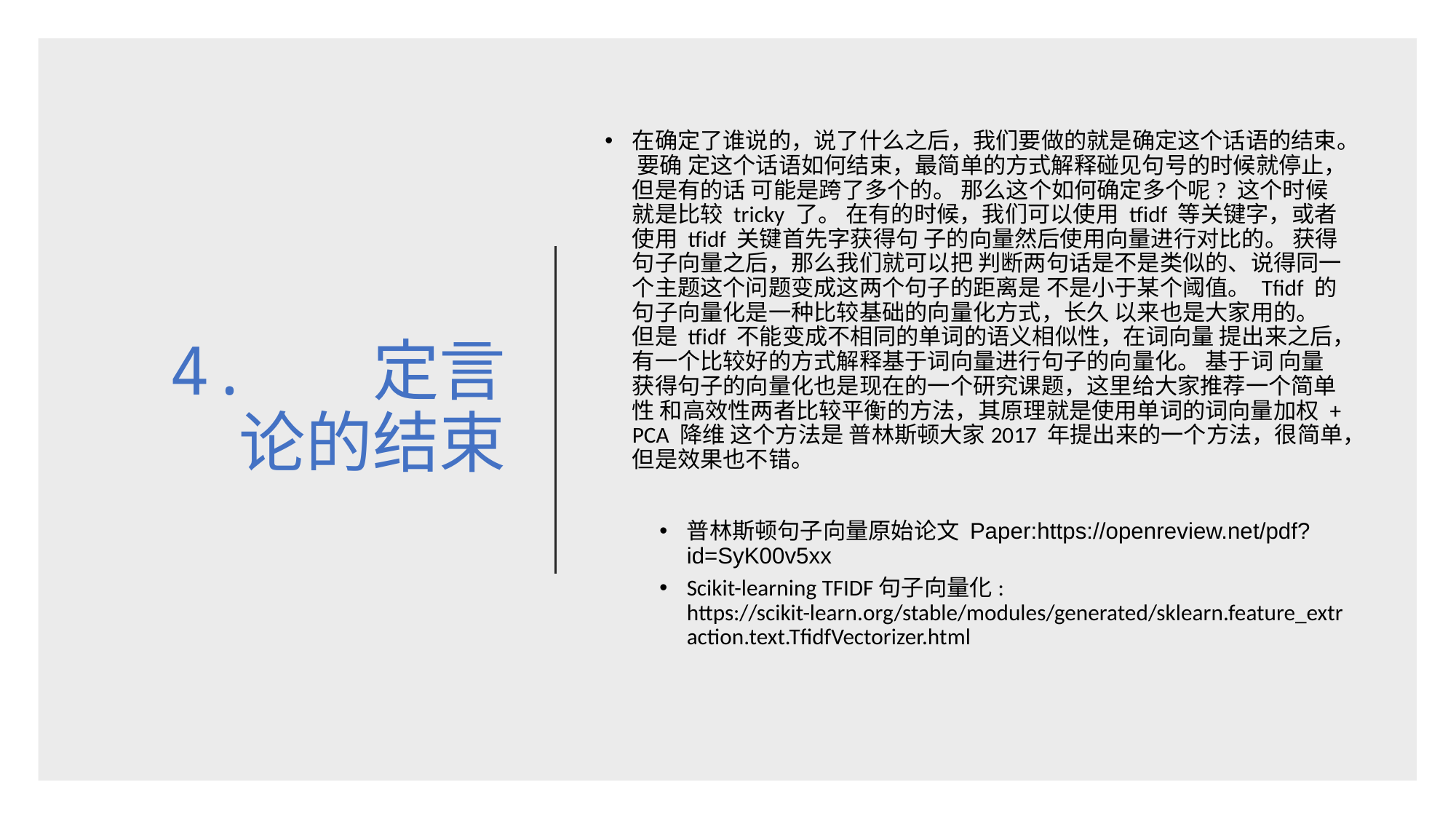

# 4. 确定言论的结束
在确定了谁说的，说了什么之后，我们要做的就是确定这个话语的结束。 要确 定这个话语如何结束，最简单的方式解释碰见句号的时候就停止，但是有的话 可能是跨了多个的。 那么这个如何确定多个呢? 这个时候就是比较 tricky 了。 在有的时候，我们可以使用 tfidf 等关键字，或者使用 tfidf 关键首先字获得句 子的向量然后使用向量进行对比的。 获得句子向量之后，那么我们就可以把 判断两句话是不是类似的、说得同一个主题这个问题变成这两个句子的距离是 不是小于某个阈值。 Tfidf 的句子向量化是一种比较基础的向量化方式，长久 以来也是大家用的。 但是 tfidf 不能变成不相同的单词的语义相似性，在词向量 提出来之后，有一个比较好的方式解释基于词向量进行句子的向量化。 基于词 向量获得句子的向量化也是现在的一个研究课题，这里给大家推荐一个简单性 和高效性两者比较平衡的方法，其原理就是使用单词的词向量加权 + PCA 降维 这个方法是 普林斯顿大家2017 年提出来的一个方法，很简单，但是效果也不错。

普林斯顿句子向量原始论文 Paper:https://openreview.net/pdf?id=SyK00v5xx
Scikit-learning TFIDF句子向量化: https://scikit-learn.org/stable/modules/generated/sklearn.feature_extraction.text.TfidfVectorizer.html